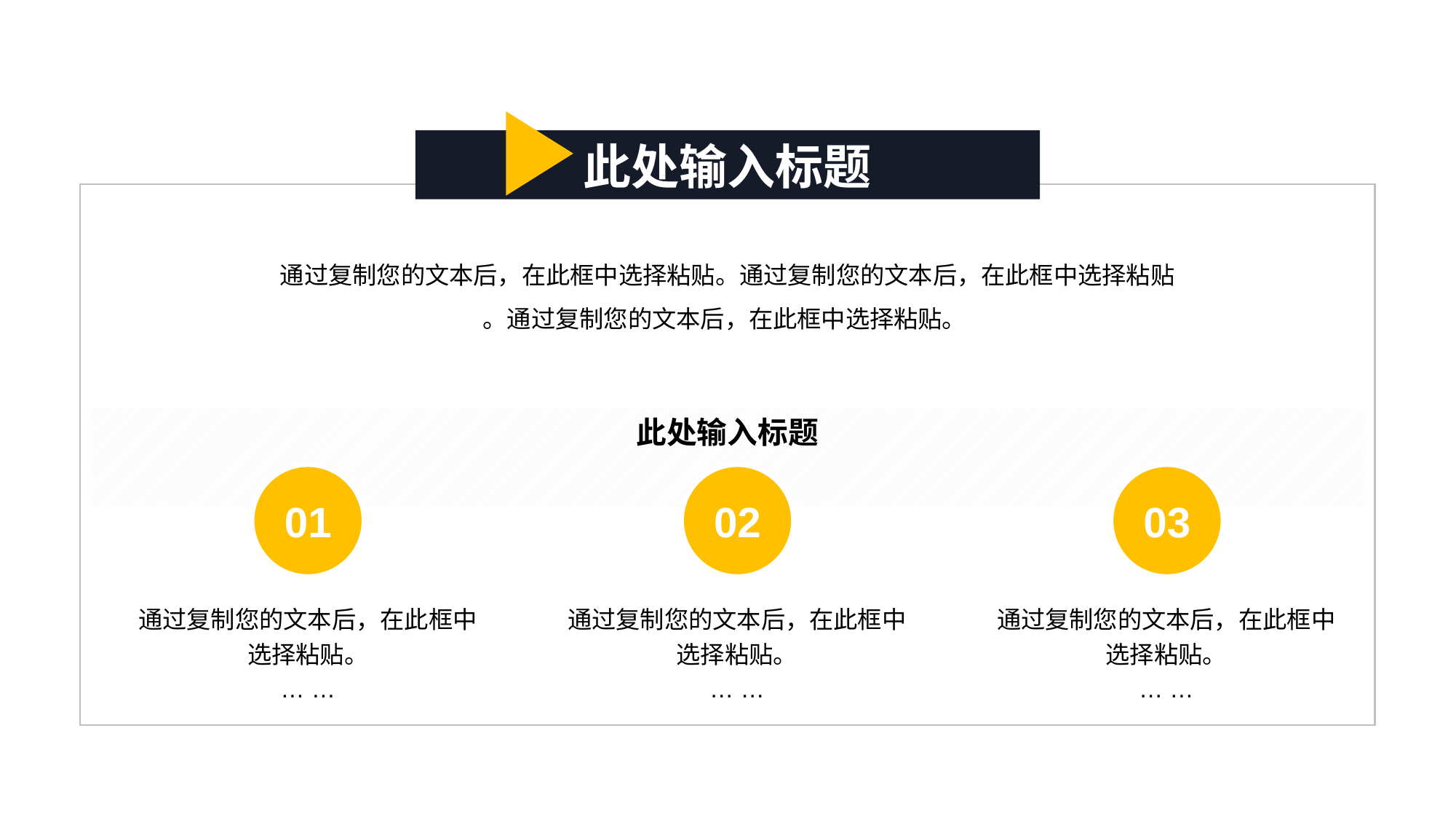

此处输入标题

通过复制您的文本后，在此框中选择粘贴。通过复制您的文本后，在此框中选择粘贴
。通过复制您的文本后，在此框中选择粘贴。

此处输入标题
01
02
03
通过复制您的文本后，在此框中选择粘贴。
… …
通过复制您的文本后，在此框中选择粘贴。
… …
通过复制您的文本后，在此框中选择粘贴。
… …